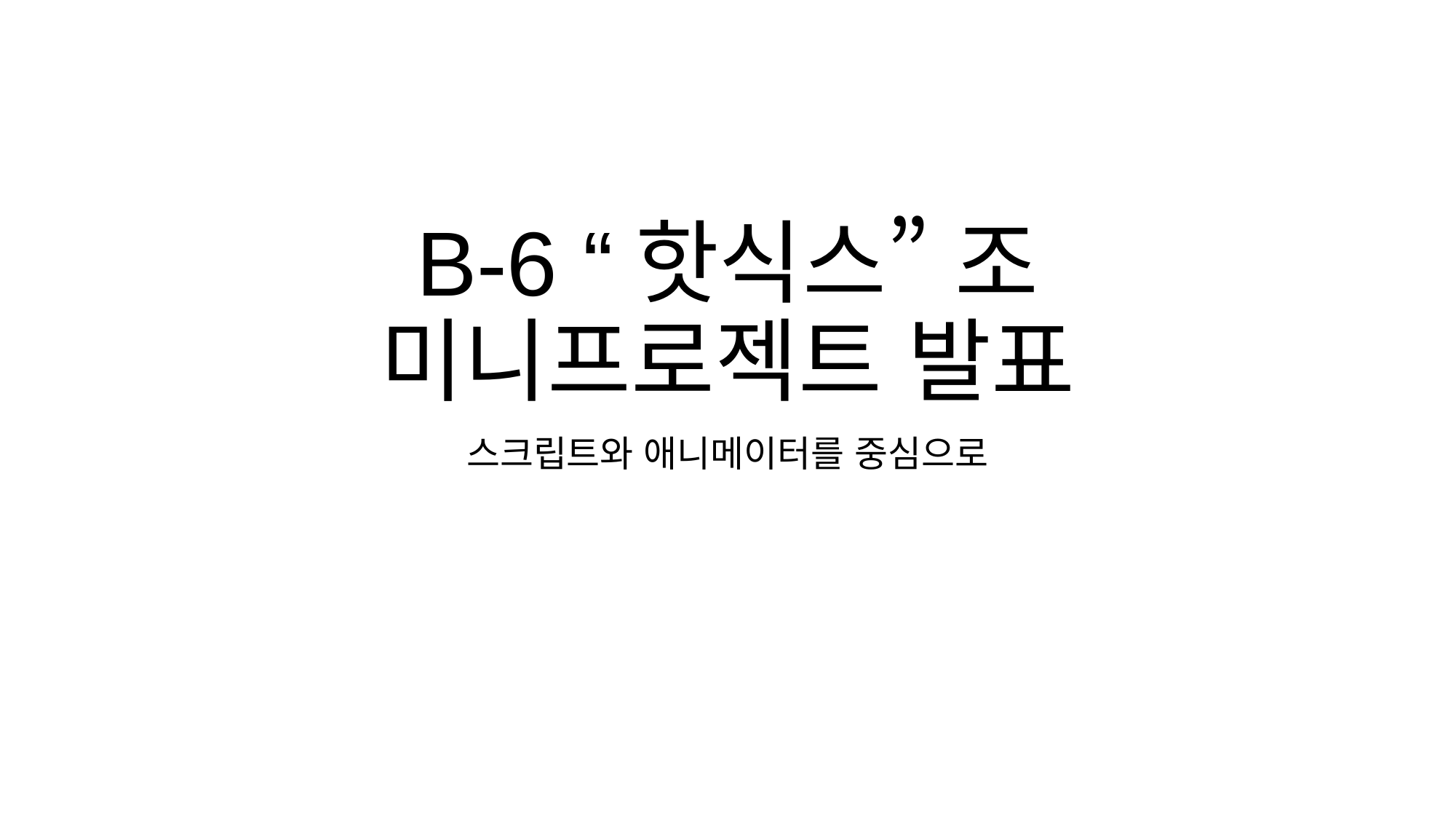

# B-6 “핫식스” 조 미니프로젝트 발표
스크립트와 애니메이터를 중심으로